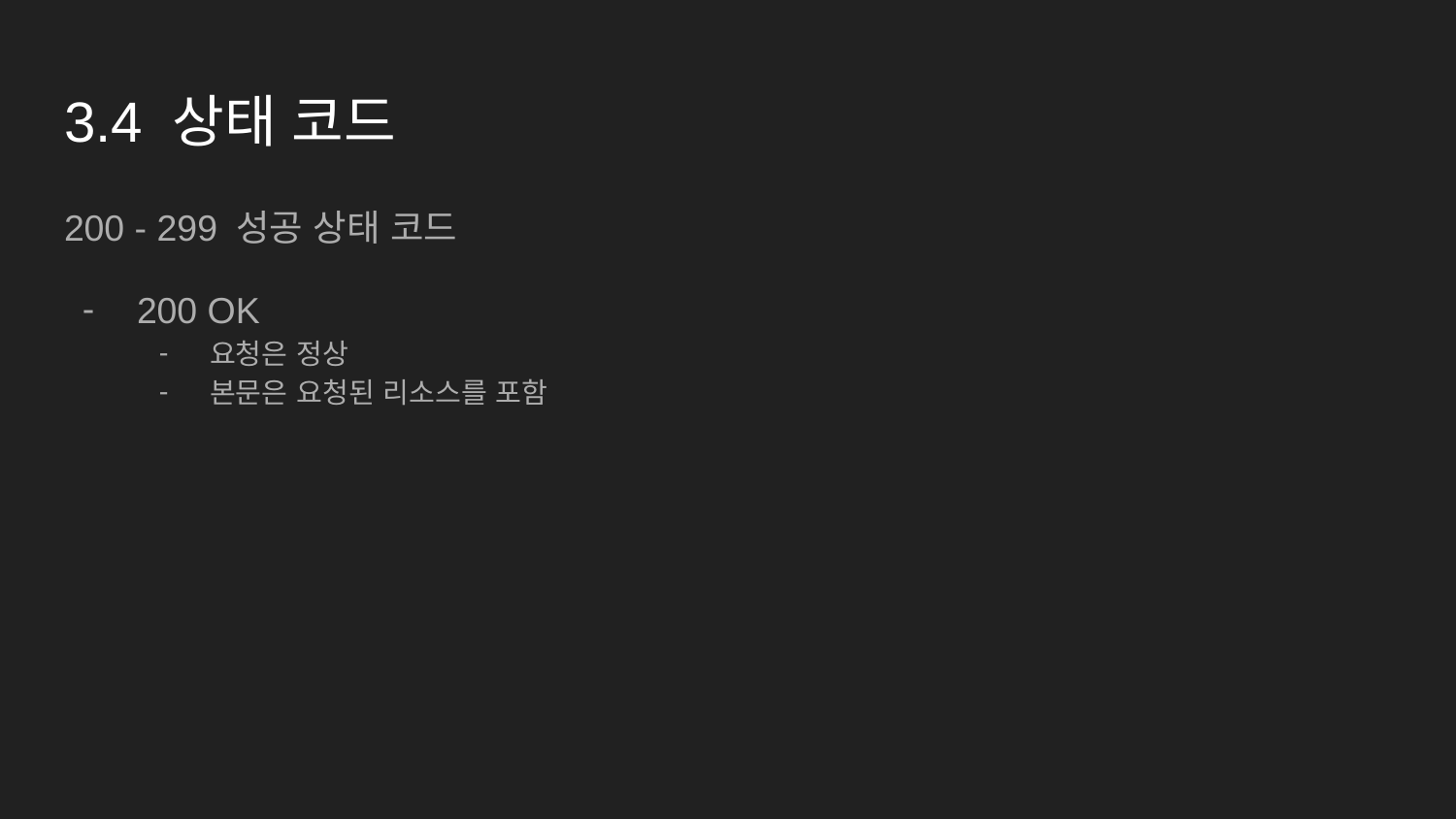

# 3.4 상태 코드
200 - 299 성공 상태 코드
200 OK
요청은 정상
본문은 요청된 리소스를 포함